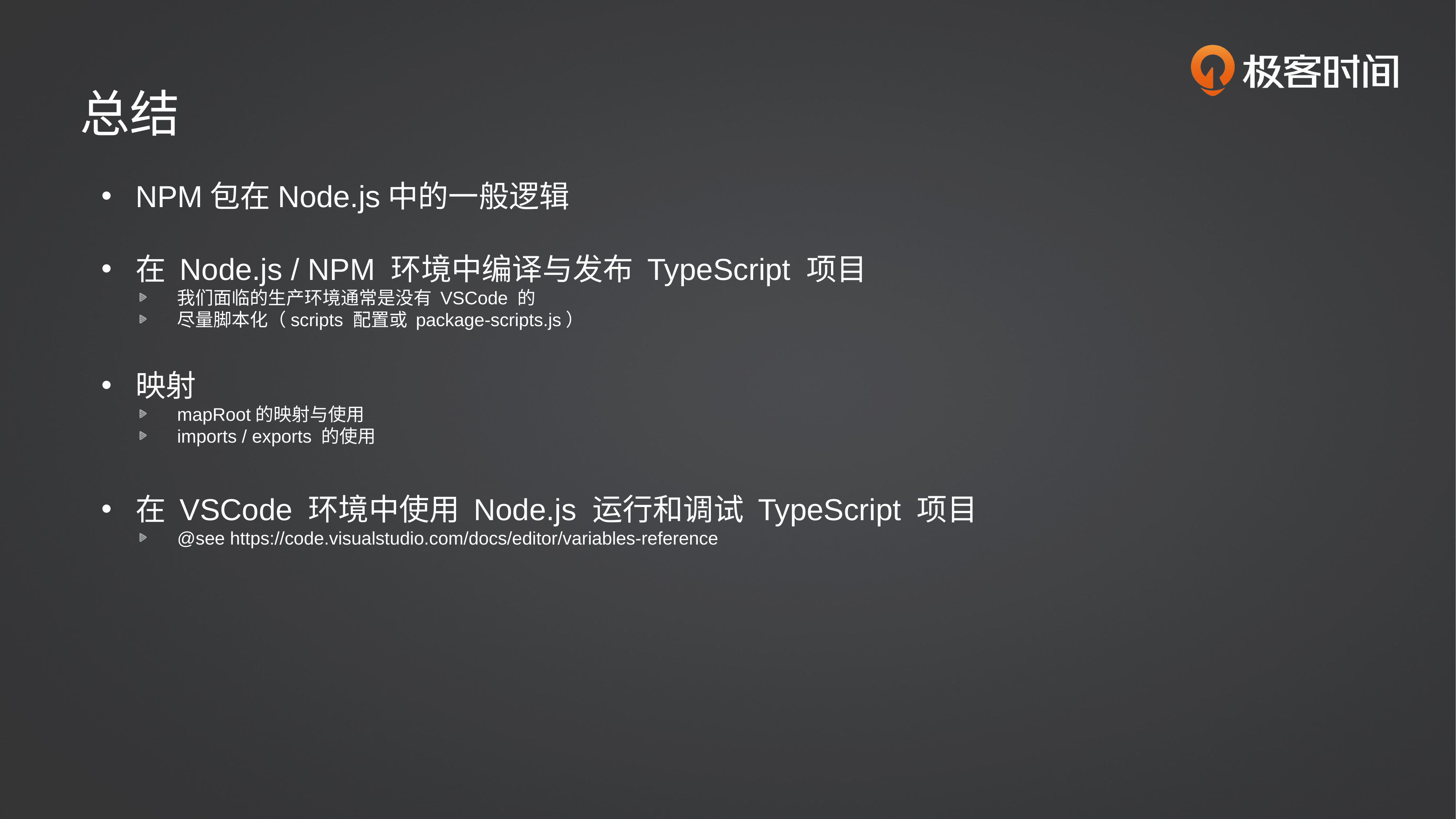

总结
NPM包在Node.js中的一般逻辑

在 Node.js / NPM 环境中编译与发布 TypeScript 项目
我们面临的生产环境通常是没有 VSCode 的
尽量脚本化（scripts 配置或 package-scripts.js）

映射
mapRoot的映射与使用
imports / exports 的使用

在 VSCode 环境中使用 Node.js 运行和调试 TypeScript 项目
@see https://code.visualstudio.com/docs/editor/variables-reference